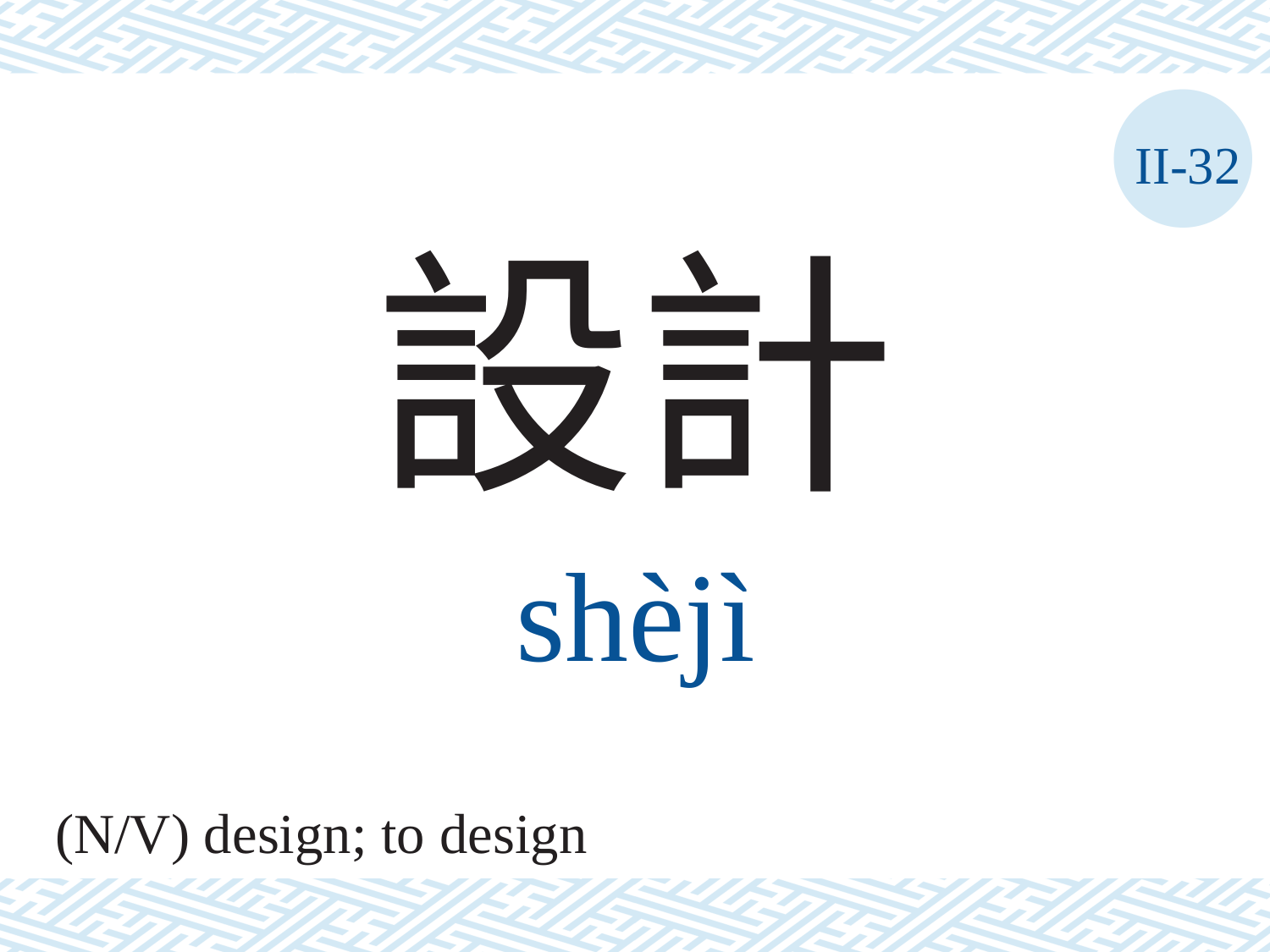

II-32
設計
shèjì
(N/V) design; to design